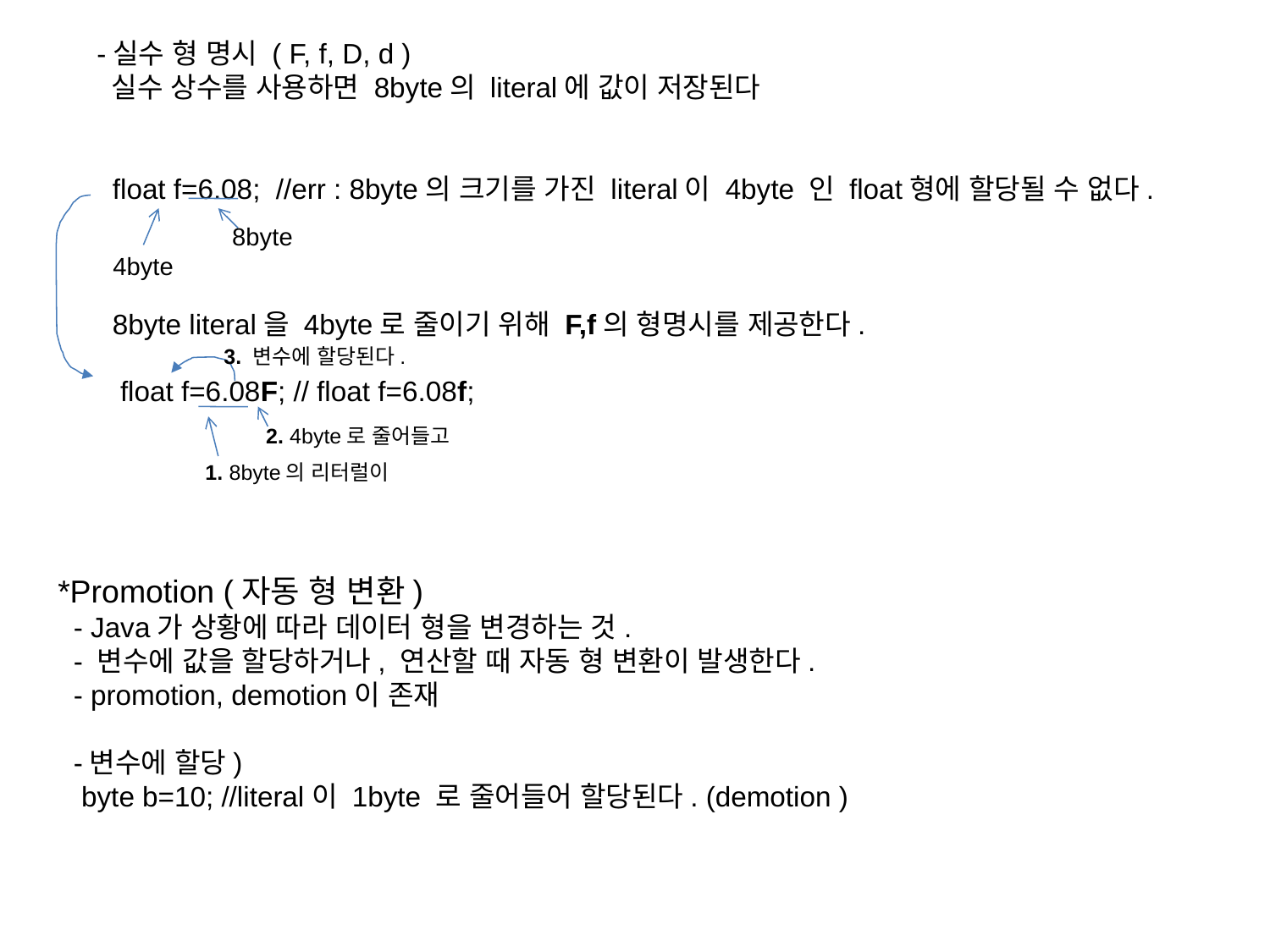

-실수 형 명시 ( F, f, D, d )
 실수 상수를 사용하면 8byte의 literal에 값이 저장된다

  float f=6.08;  //err : 8byte의 크기를 가진 literal이 4byte 인 float형에 할당될 수 없다.

  8byte literal을 4byte로 줄이기 위해 F,f의 형명시를 제공한다.

   float f=6.08F; // float f=6.08f;

8byte
4byte
3. 변수에 할당된다.

2. 4byte로 줄어들고
1. 8byte의 리터럴이
*Promotion (자동 형 변환)
  - Java가 상황에 따라 데이터 형을 변경하는 것.
  - 변수에 값을 할당하거나, 연산할 때 자동 형 변환이 발생한다.
  - promotion, demotion이 존재

  -변수에 할당)
   byte b=10; //literal이 1byte 로 줄어들어 할당된다. (demotion )